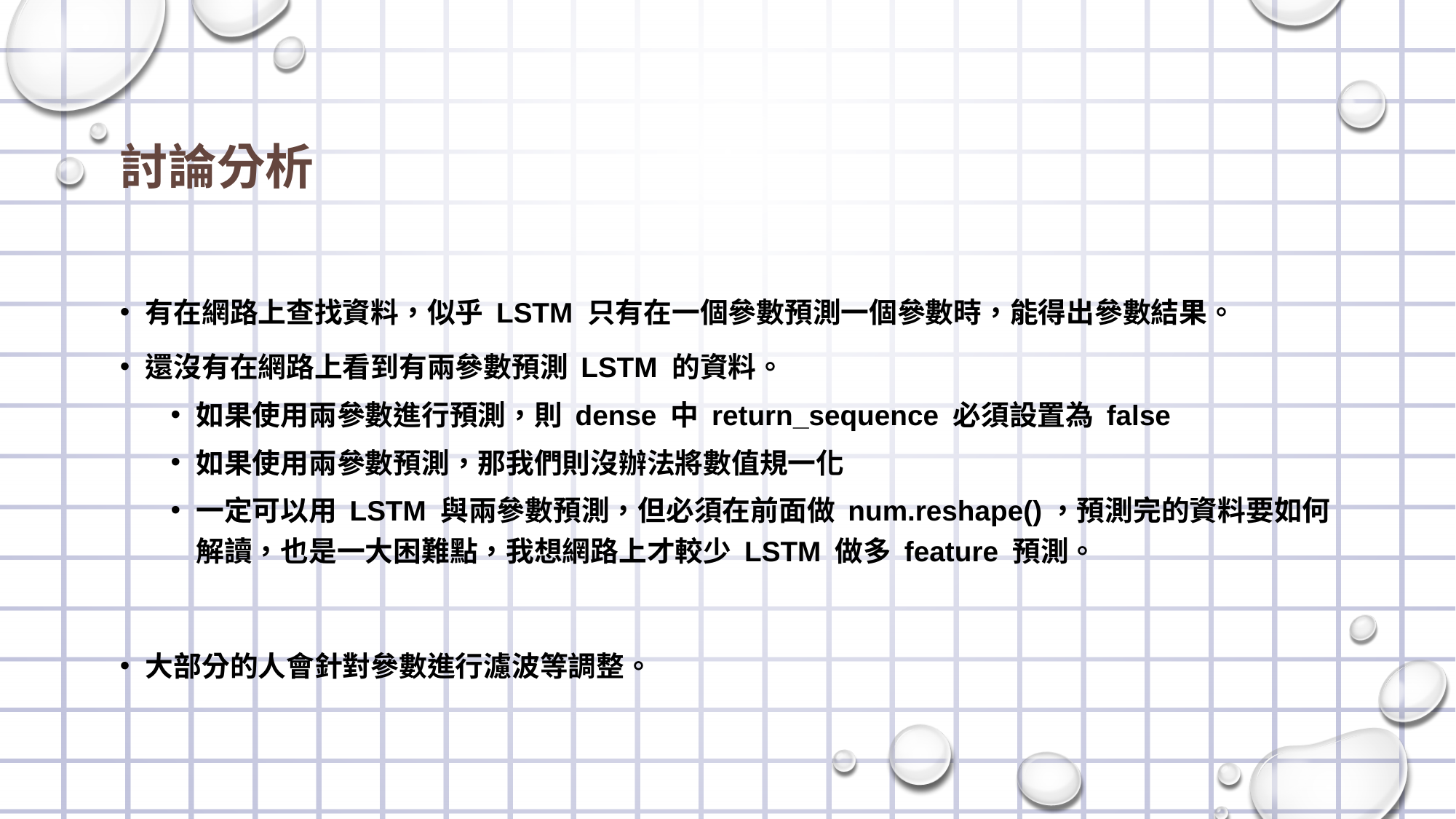

# 討論分析
有在網路上查找資料，似乎 LSTM 只有在一個參數預測一個參數時，能得出參數結果。
還沒有在網路上看到有兩參數預測 LSTM 的資料。
如果使用兩參數進行預測，則 dense 中 return_sequence 必須設置為 false
如果使用兩參數預測，那我們則沒辦法將數值規一化
一定可以用 LSTM 與兩參數預測，但必須在前面做 num.reshape()，預測完的資料要如何解讀，也是一大困難點，我想網路上才較少 LSTM 做多 feature 預測。

大部分的人會針對參數進行濾波等調整。